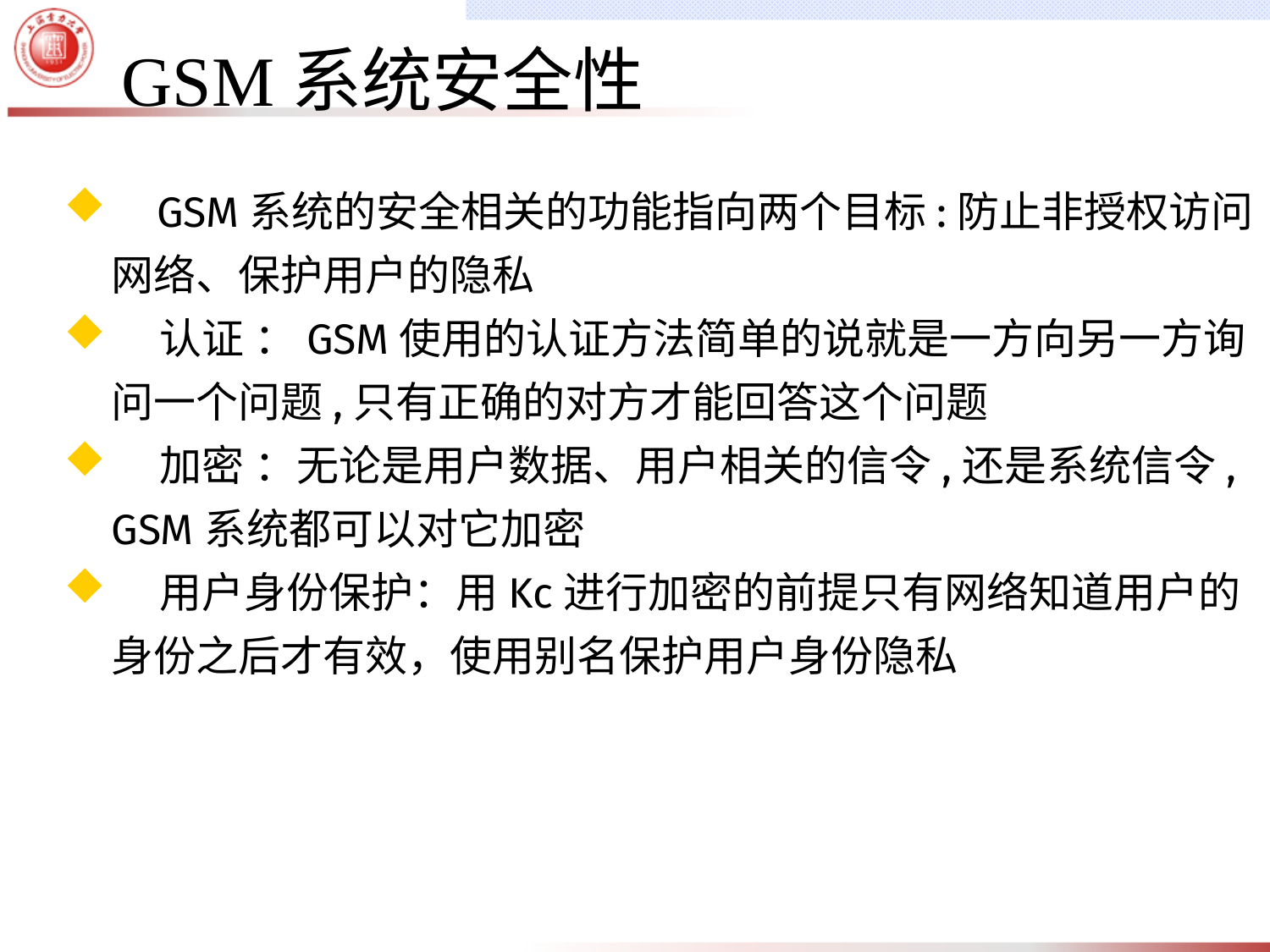

GSM系统安全性
    GSM系统的安全相关的功能指向两个目标:防止非授权访问网络、保护用户的隐私
    认证 ：GSM使用的认证方法简单的说就是一方向另一方询问一个问题,只有正确的对方才能回答这个问题
    加密 ：无论是用户数据、用户相关的信令,还是系统信令,  GSM系统都可以对它加密
    用户身份保护：用Kc进行加密的前提只有网络知道用户的身份之后才有效，使用别名保护用户身份隐私